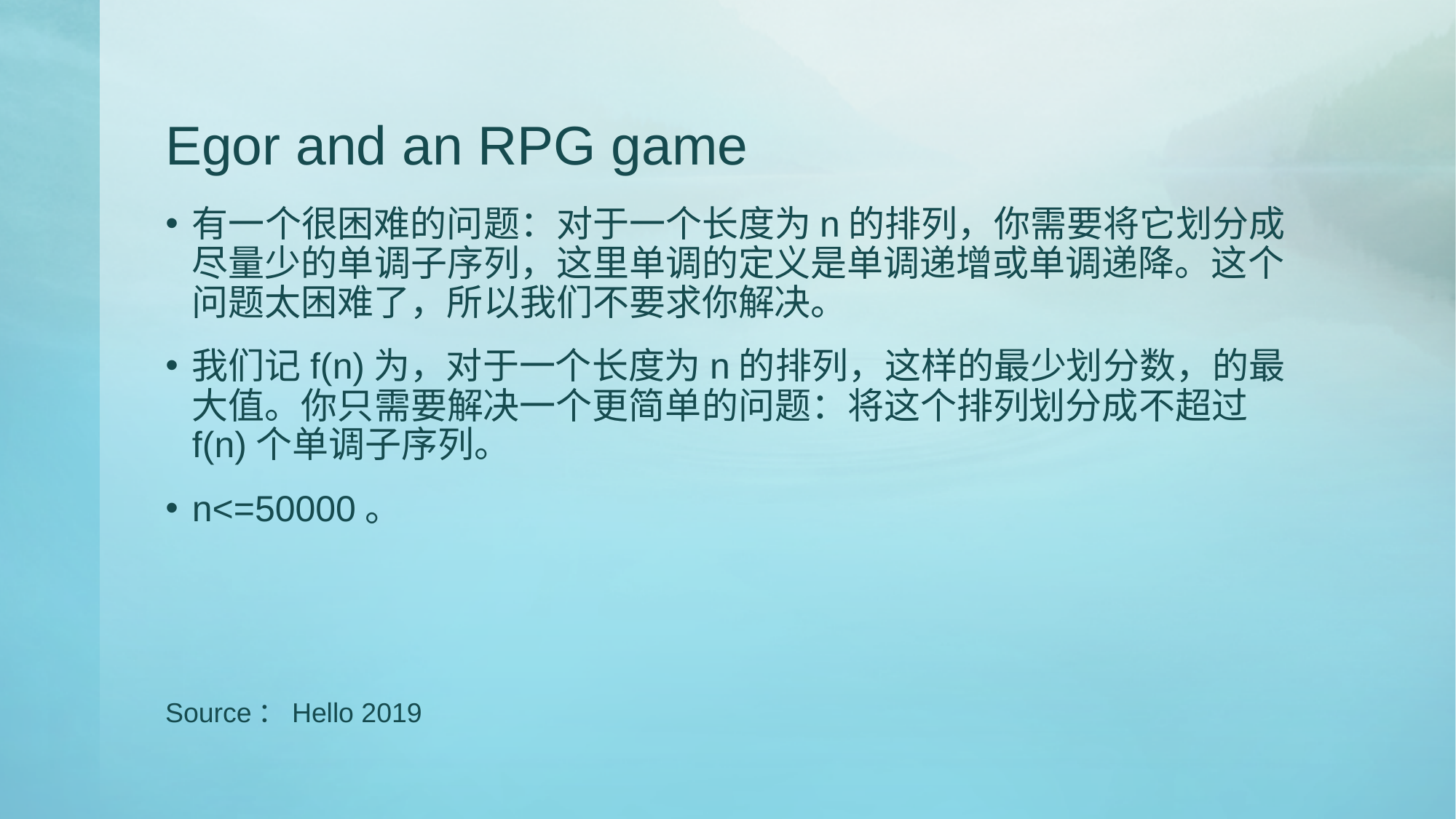

# Egor and an RPG game
有一个很困难的问题：对于一个长度为n的排列，你需要将它划分成尽量少的单调子序列，这里单调的定义是单调递增或单调递降。这个问题太困难了，所以我们不要求你解决。
我们记f(n)为，对于一个长度为n的排列，这样的最少划分数，的最大值。你只需要解决一个更简单的问题：将这个排列划分成不超过f(n)个单调子序列。
n<=50000。
Source：Hello 2019